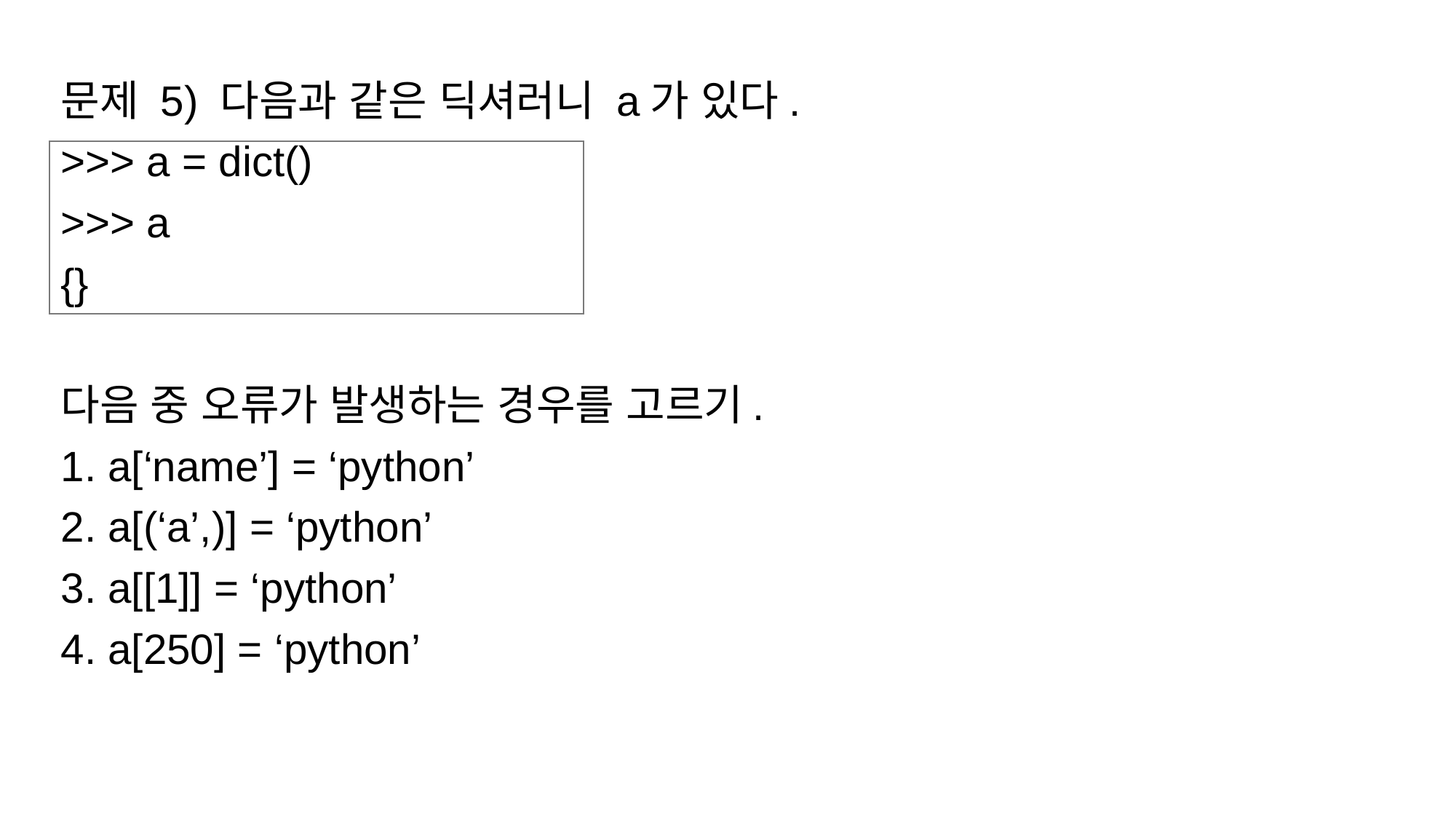

문제 5) 다음과 같은 딕셔러니 a가 있다.
>>> a = dict()
>>> a
{}

다음 중 오류가 발생하는 경우를 고르기.
1. a[‘name’] = ‘python’
2. a[(‘a’,)] = ‘python’
3. a[[1]] = ‘python’
4. a[250] = ‘python’